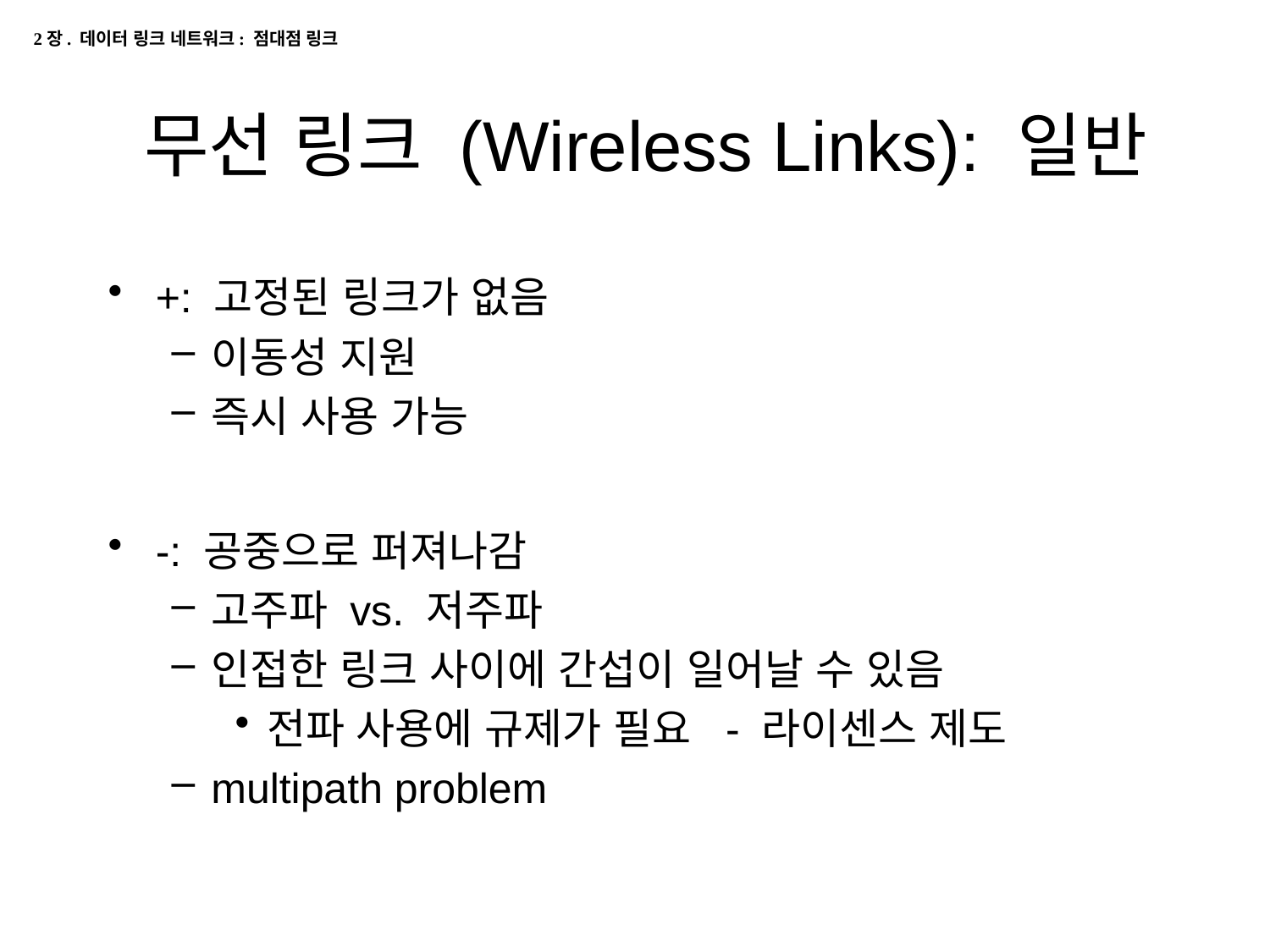

2장. 데이터 링크 네트워크: 점대점 링크
# 무선 링크 (Wireless Links): 일반
+: 고정된 링크가 없음
이동성 지원
즉시 사용 가능

-: 공중으로 퍼져나감
고주파 vs. 저주파
인접한 링크 사이에 간섭이 일어날 수 있음
전파 사용에 규제가 필요  - 라이센스 제도
multipath problem